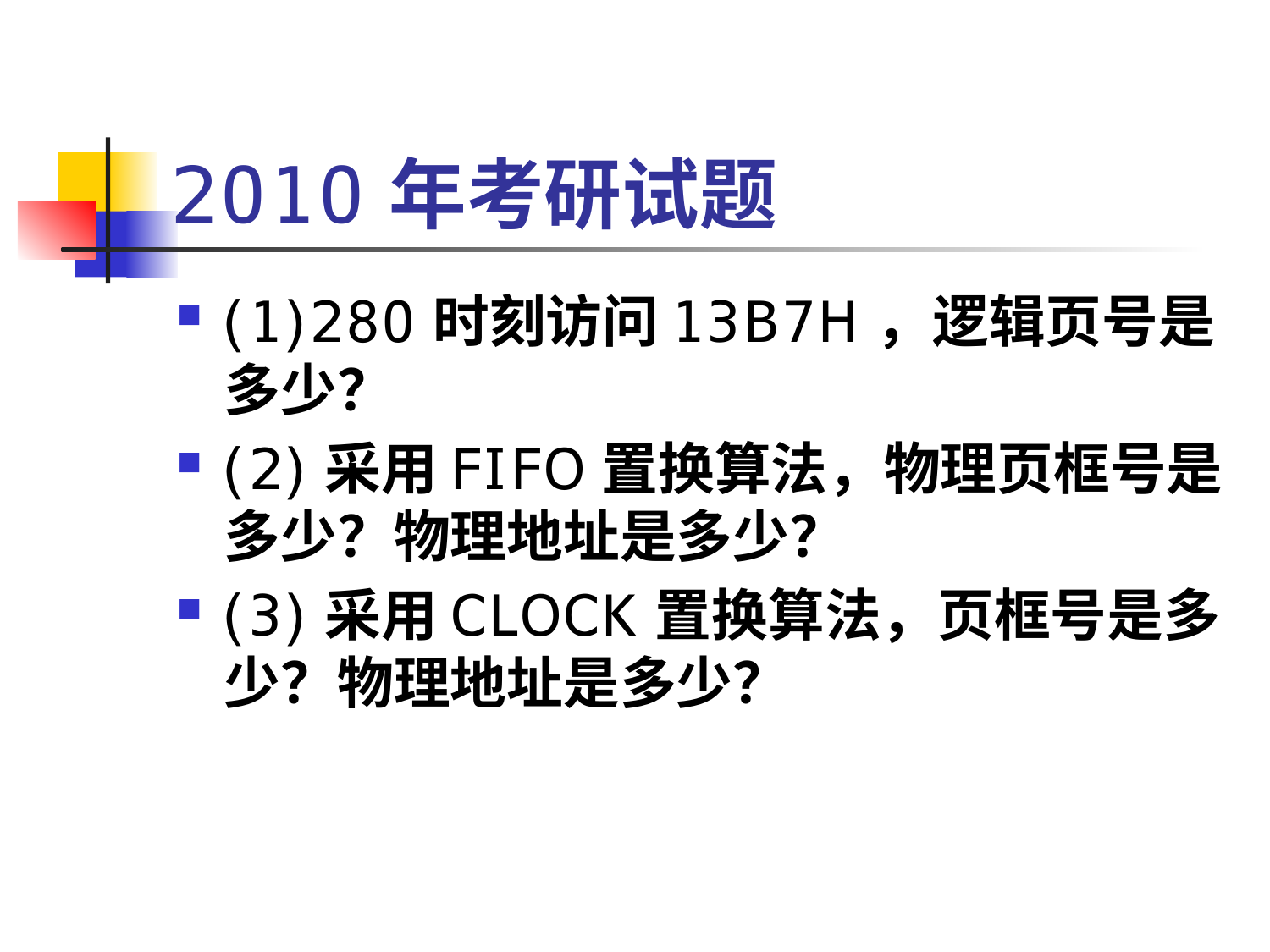

# 2010年考研试题
(1)280时刻访问13B7H，逻辑页号是多少？
(2)采用FIFO置换算法，物理页框号是多少？物理地址是多少？
(3)采用CLOCK置换算法，页框号是多少？物理地址是多少？